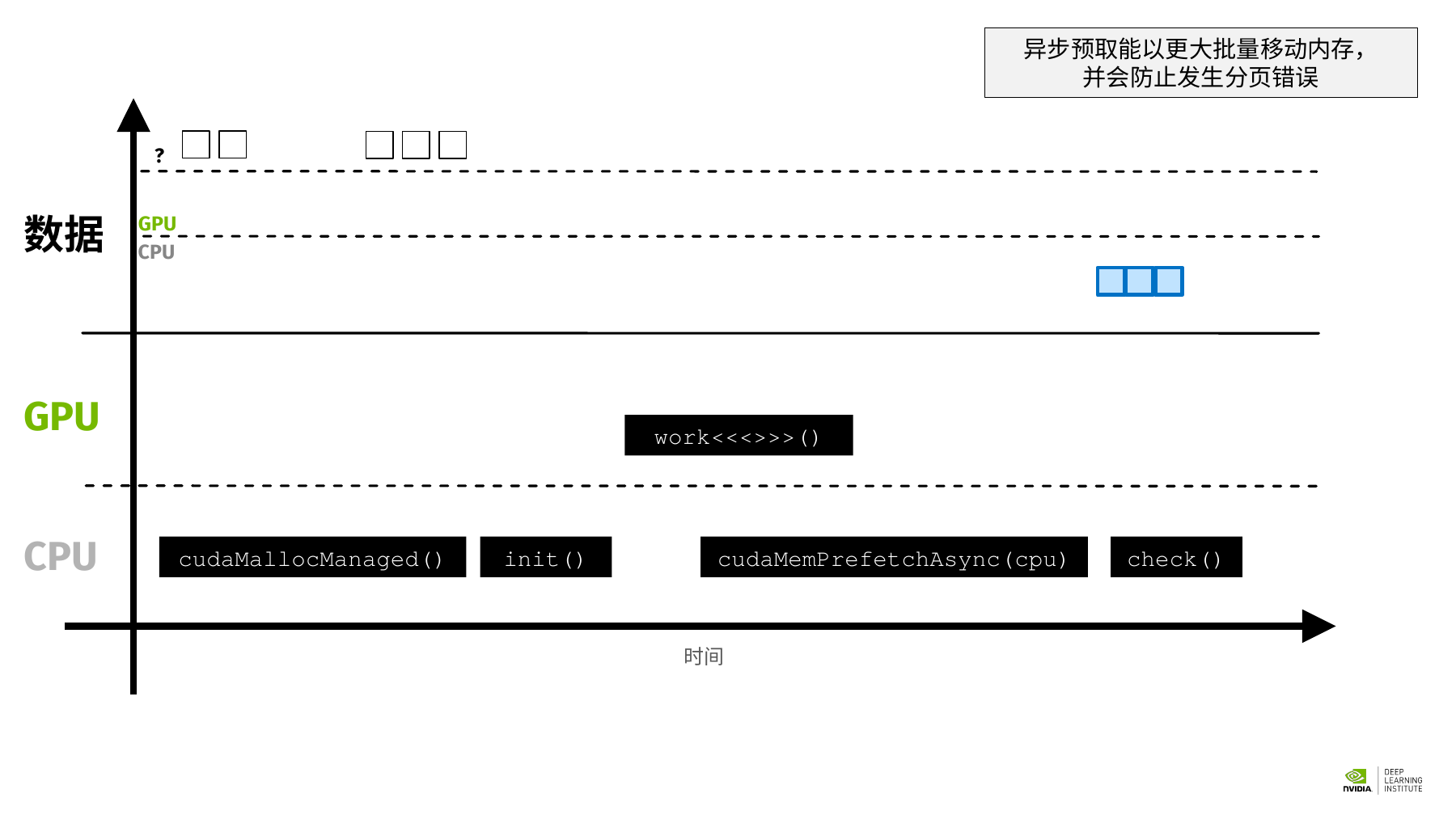

异步预取能以更大批量移动内存，
并会防止发生分页错误

?
时间
GPU
数据
CPU

GPU
work<<<>>>()
CPU
cudaMallocManaged()
init()
cudaMemPrefetchAsync(cpu)
check()
时间